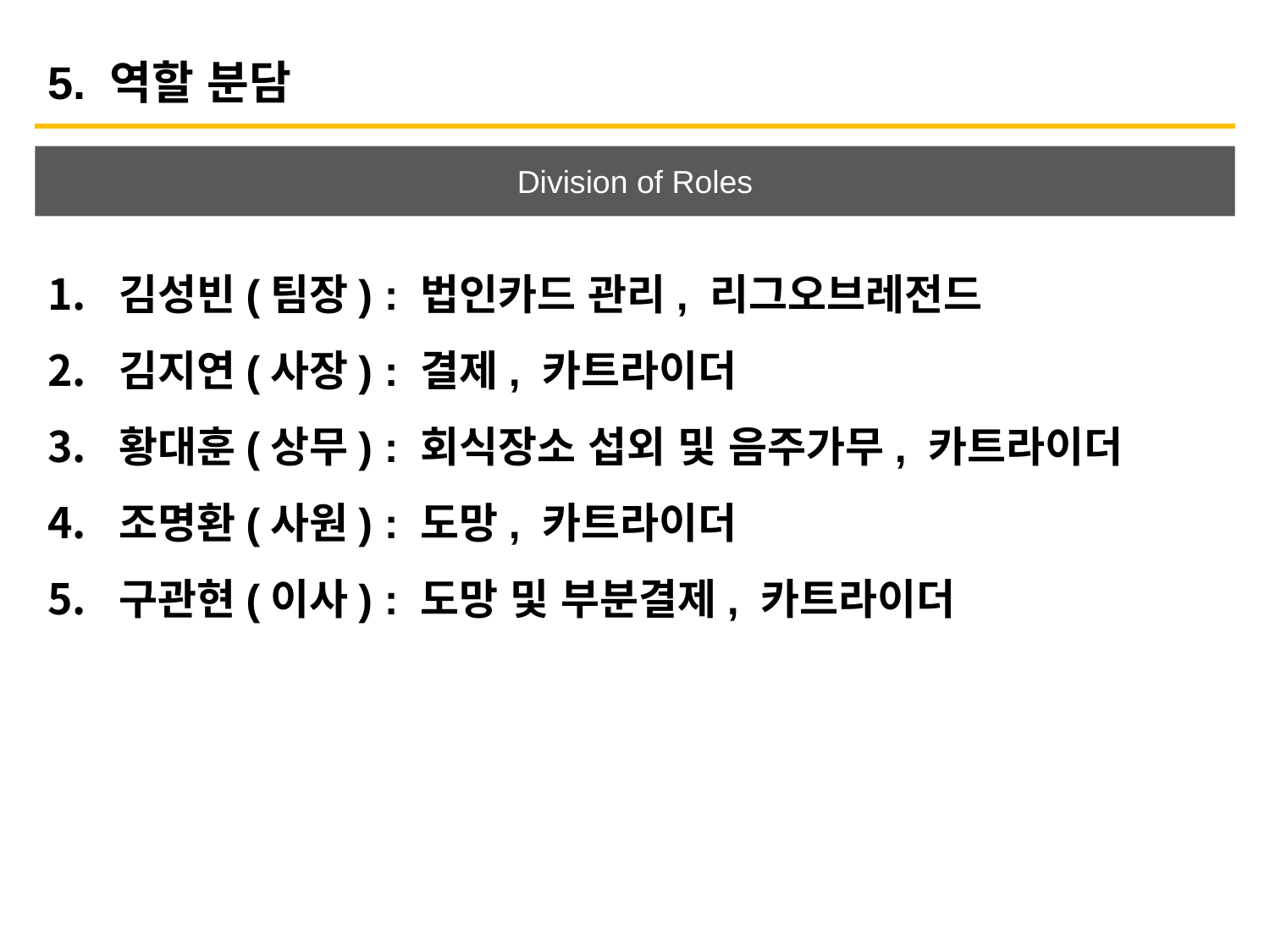

5. 역할 분담
Division of Roles
김성빈(팀장) : 법인카드 관리, 리그오브레전드
김지연(사장) : 결제, 카트라이더
황대훈(상무) : 회식장소 섭외 및 음주가무, 카트라이더
조명환(사원) : 도망, 카트라이더
구관현(이사) : 도망 및 부분결제, 카트라이더